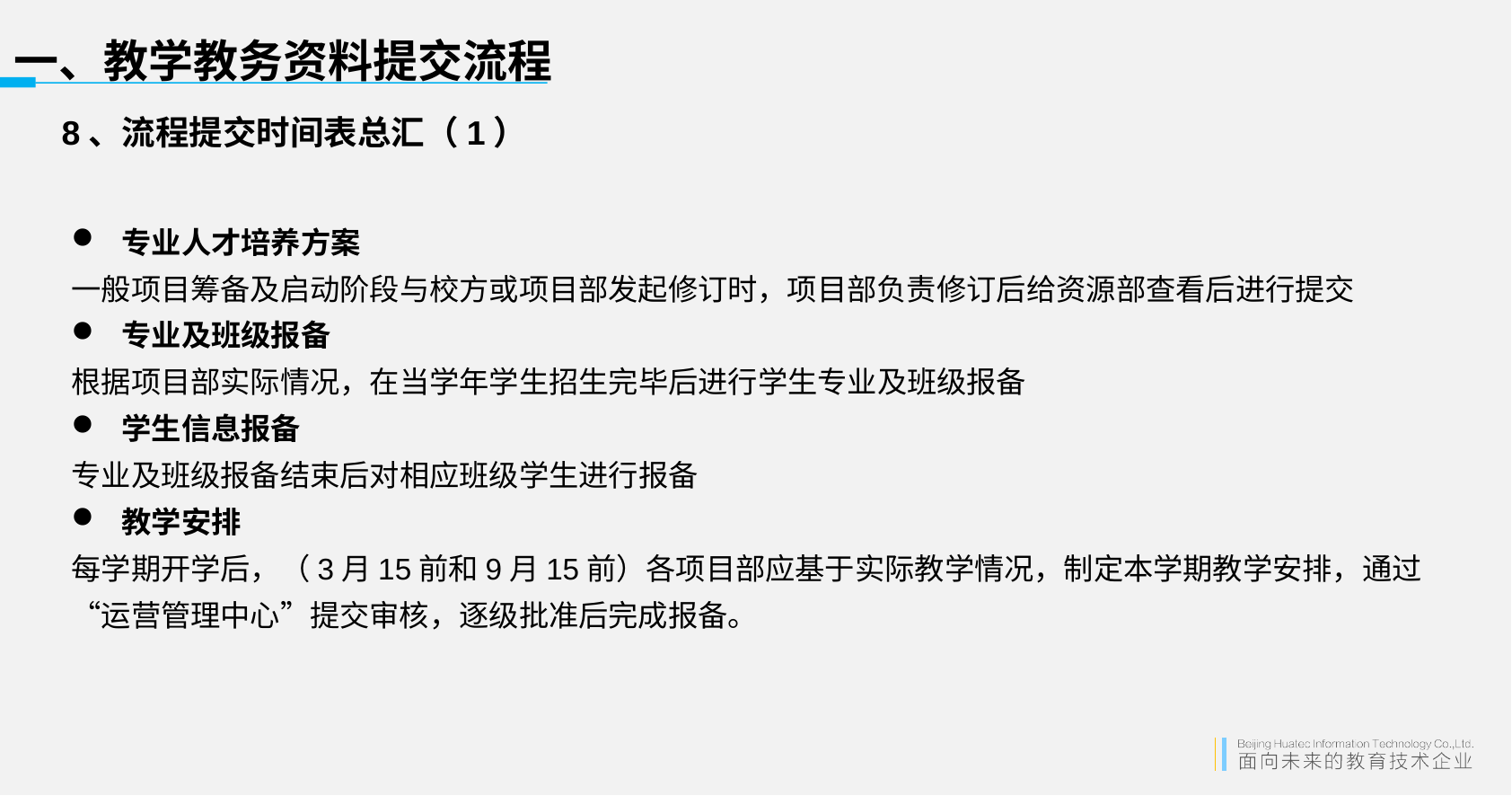

# 一、教学教务资料提交流程

8、流程提交时间表总汇（1）
专业人才培养方案
一般项目筹备及启动阶段与校方或项目部发起修订时，项目部负责修订后给资源部查看后进行提交
专业及班级报备
根据项目部实际情况，在当学年学生招生完毕后进行学生专业及班级报备
学生信息报备
专业及班级报备结束后对相应班级学生进行报备
教学安排
每学期开学后，（3月15前和9月15前）各项目部应基于实际教学情况，制定本学期教学安排，通过“运营管理中心”提交审核，逐级批准后完成报备。